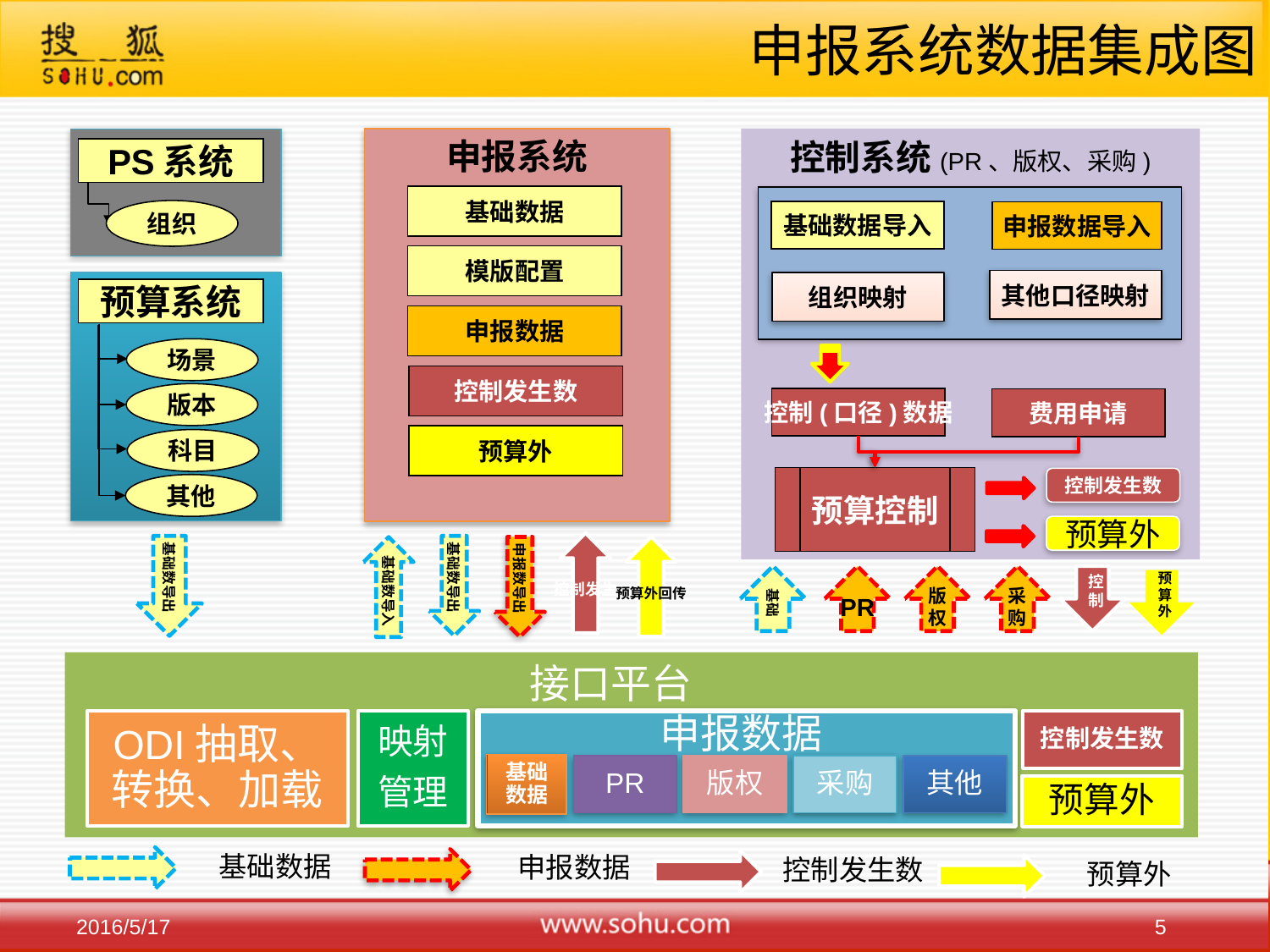

# 申报系统数据集成图
申报系统
控制系统(PR、版权、采购)

PS系统
基础数据

组织
基础数据导入
申报数据导入
模版配置
其他口径映射

预算系统
场景
版本
科目
其他
组织映射
申报数据

控制发生数
控制(口径)数据
费用申请
预算外
预算控制
控制发生数

预算外

控制发生
基础数导出
基础数导出
预算外回传
申报数导出
基础数导入
基础
PR
版
权
采
购
控制
预算外

ODI抽取、转换、加载
映射
管理
接口平台

基础数据
PR
版权
采购
其他
控制发生数
申报数据
预算外

基础数据
申报数据

控制发生数

预算外
5